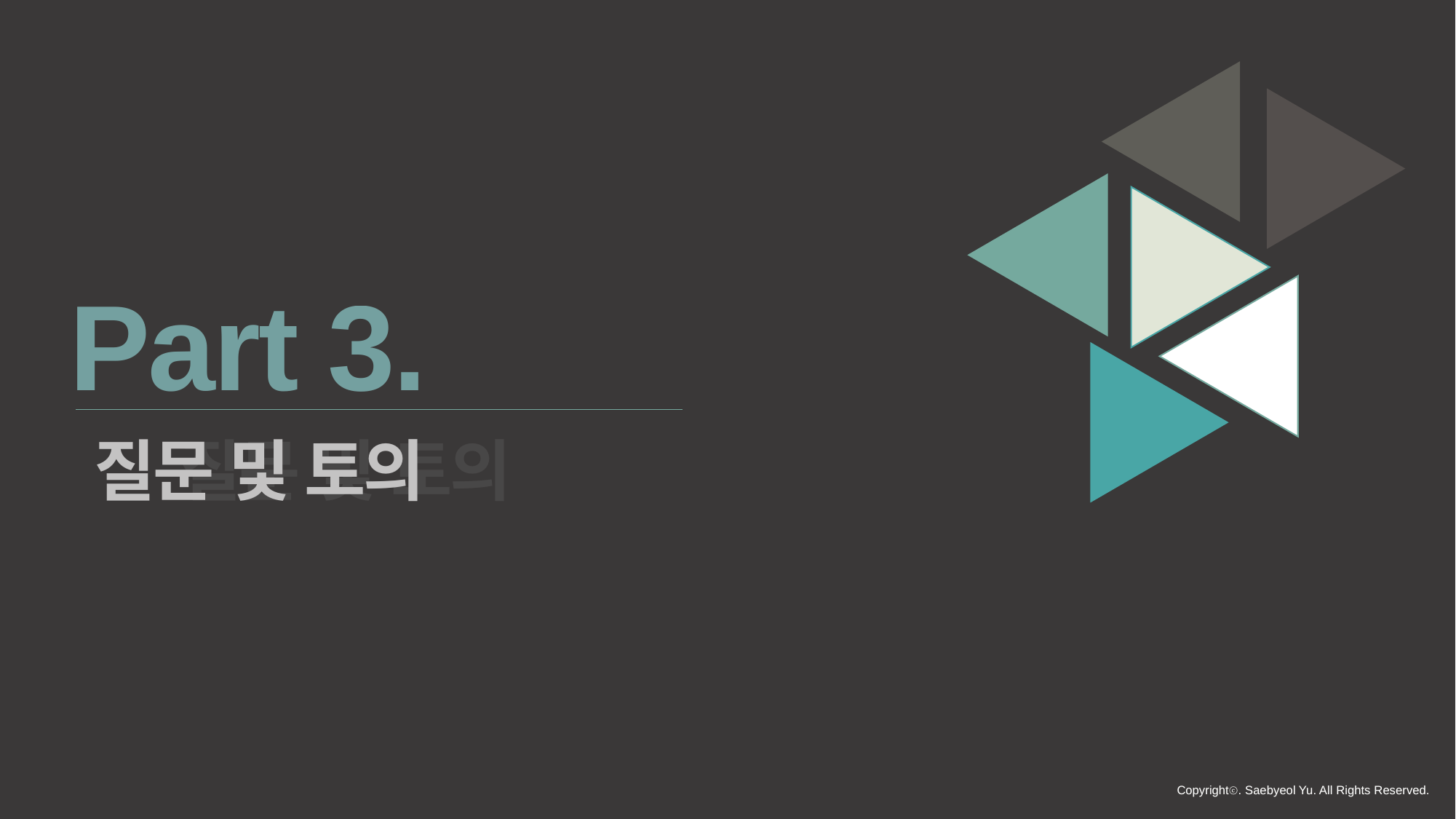

Part 3.
질문 및 토의
질문 및 토의
Copyrightⓒ. Saebyeol Yu. All Rights Reserved.